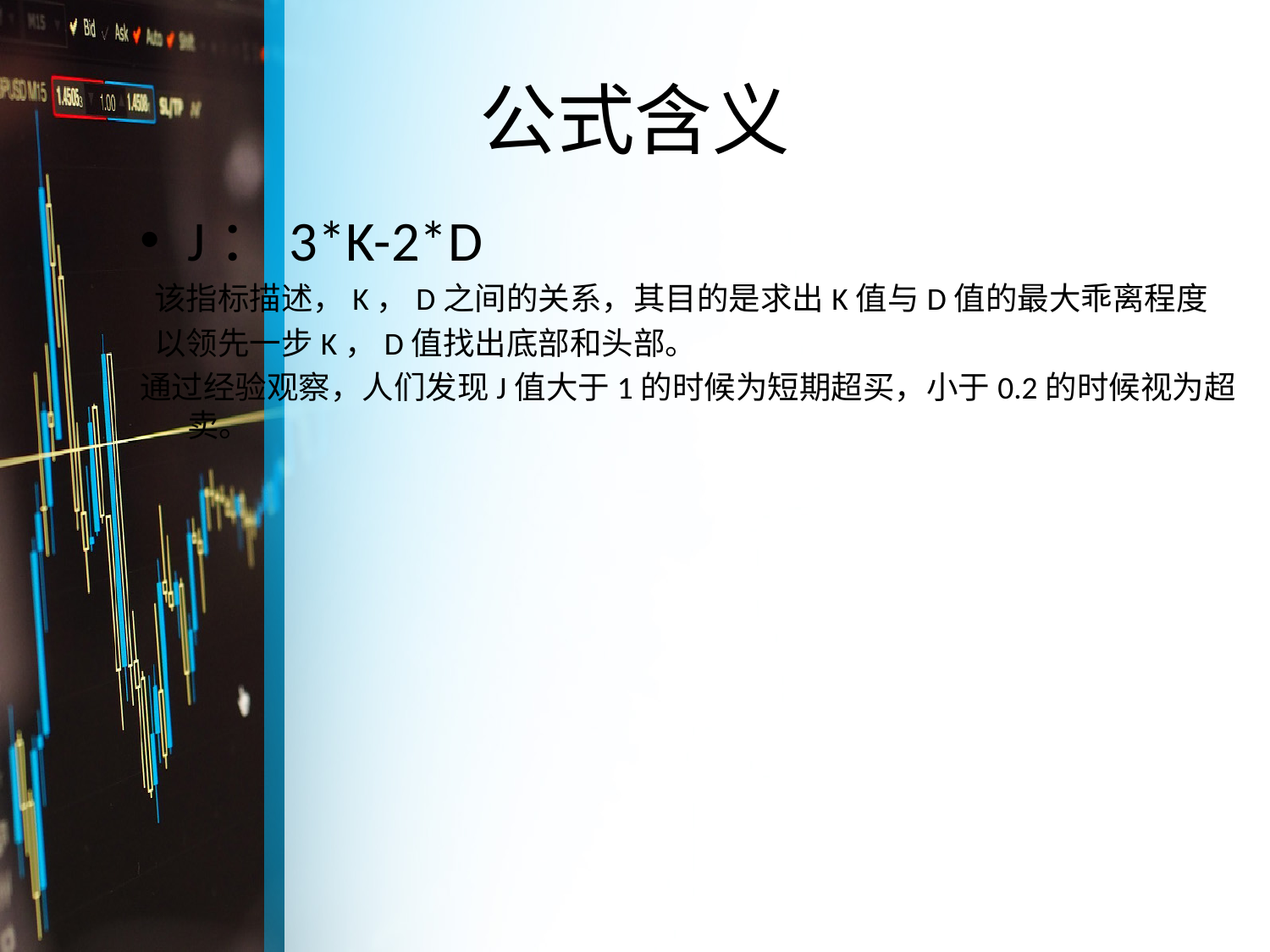

# 公式含义
J：3*K-2*D
 该指标描述，K，D之间的关系，其目的是求出K值与D值的最大乖离程度
 以领先一步K，D值找出底部和头部。
通过经验观察，人们发现J值大于1的时候为短期超买，小于0.2的时候视为超卖。